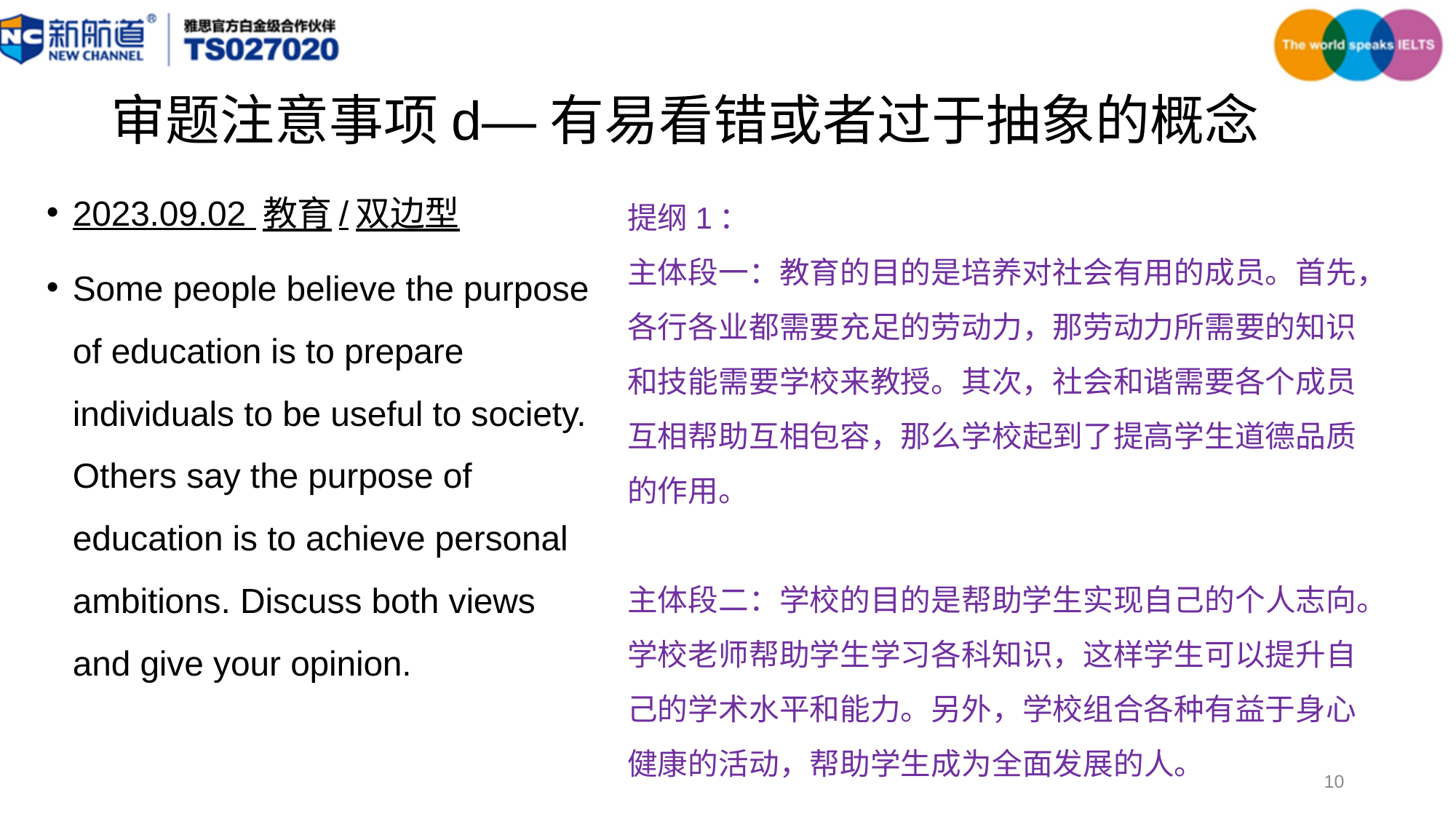

# 审题注意事项d—有易看错或者过于抽象的概念
2023.09.02 教育/双边型
Some people believe the purpose of education is to prepare individuals to be useful to society. Others say the purpose of education is to achieve personal ambitions. Discuss both views and give your opinion.

提纲1：
主体段一：教育的目的是培养对社会有用的成员。首先，各行各业都需要充足的劳动力，那劳动力所需要的知识和技能需要学校来教授。其次，社会和谐需要各个成员互相帮助互相包容，那么学校起到了提高学生道德品质的作用。

主体段二：学校的目的是帮助学生实现自己的个人志向。学校老师帮助学生学习各科知识，这样学生可以提升自己的学术水平和能力。另外，学校组合各种有益于身心健康的活动，帮助学生成为全面发展的人。
10